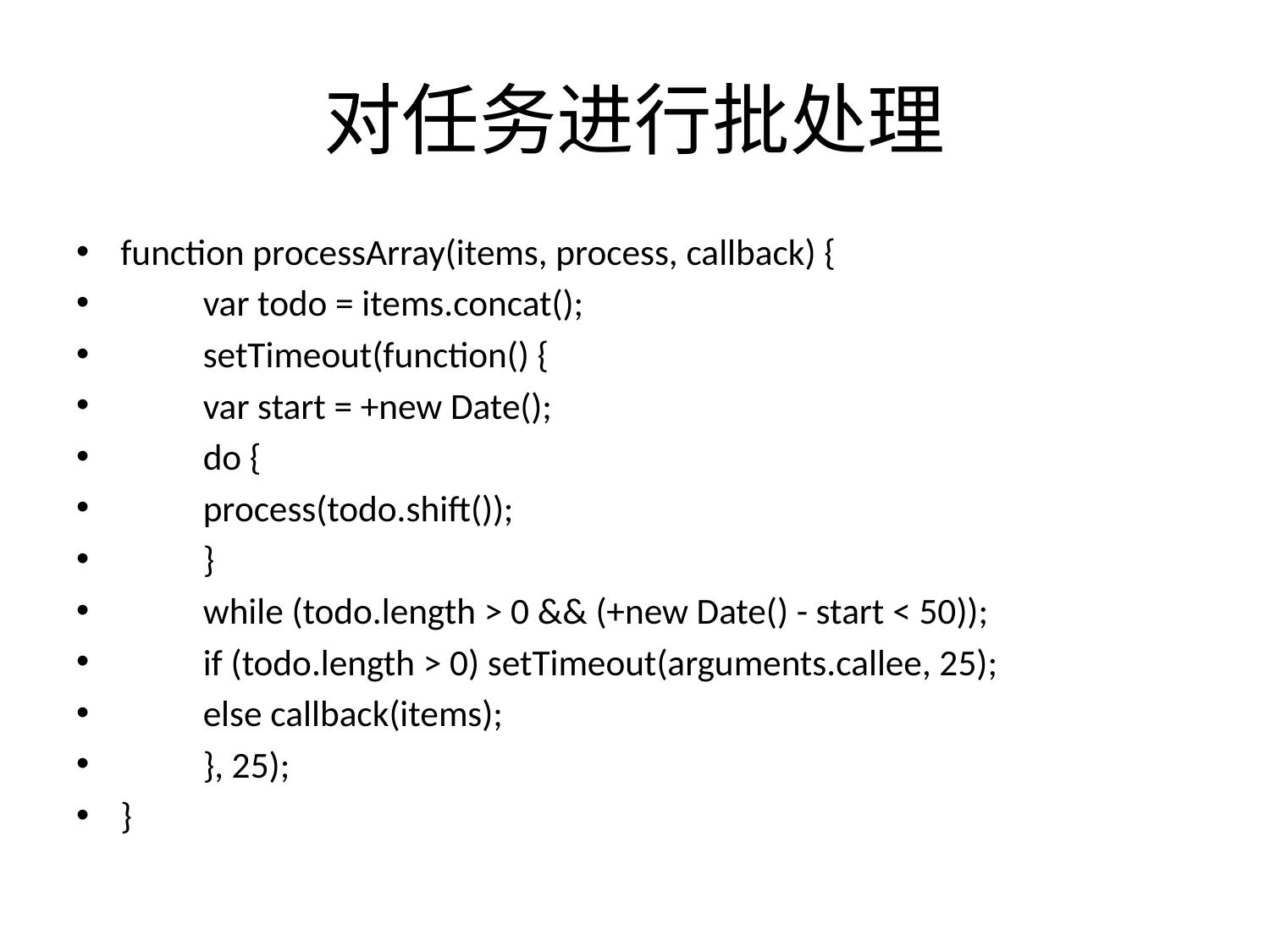

# 对任务进行批处理
function processArray(items, process, callback) {
	var todo = items.concat();
	setTimeout(function() {
		var start = +new Date();
		do {
			process(todo.shift());
		}
		while (todo.length > 0 && (+new Date() - start < 50));
		if (todo.length > 0) setTimeout(arguments.callee, 25);
		else callback(items);
	}, 25);
}